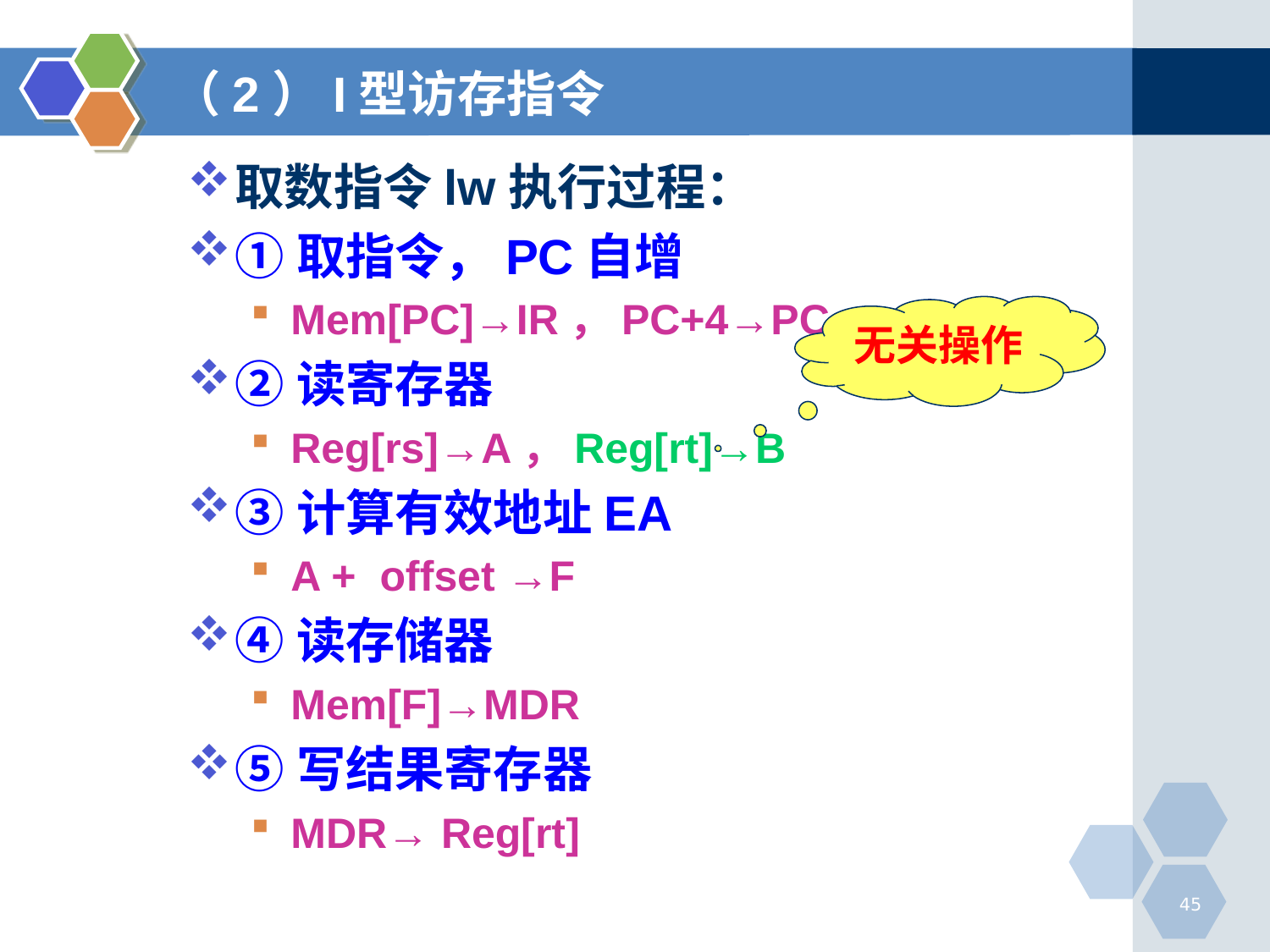

# （2）I型访存指令
取数指令lw执行过程：
①取指令，PC自增
Mem[PC]→IR，PC+4→PC
②读寄存器
Reg[rs]→A，Reg[rt]→B
③计算有效地址EA
A +  offset →F
④读存储器
Mem[F]→MDR
⑤写结果寄存器
MDR→ Reg[rt]
无关操作
45